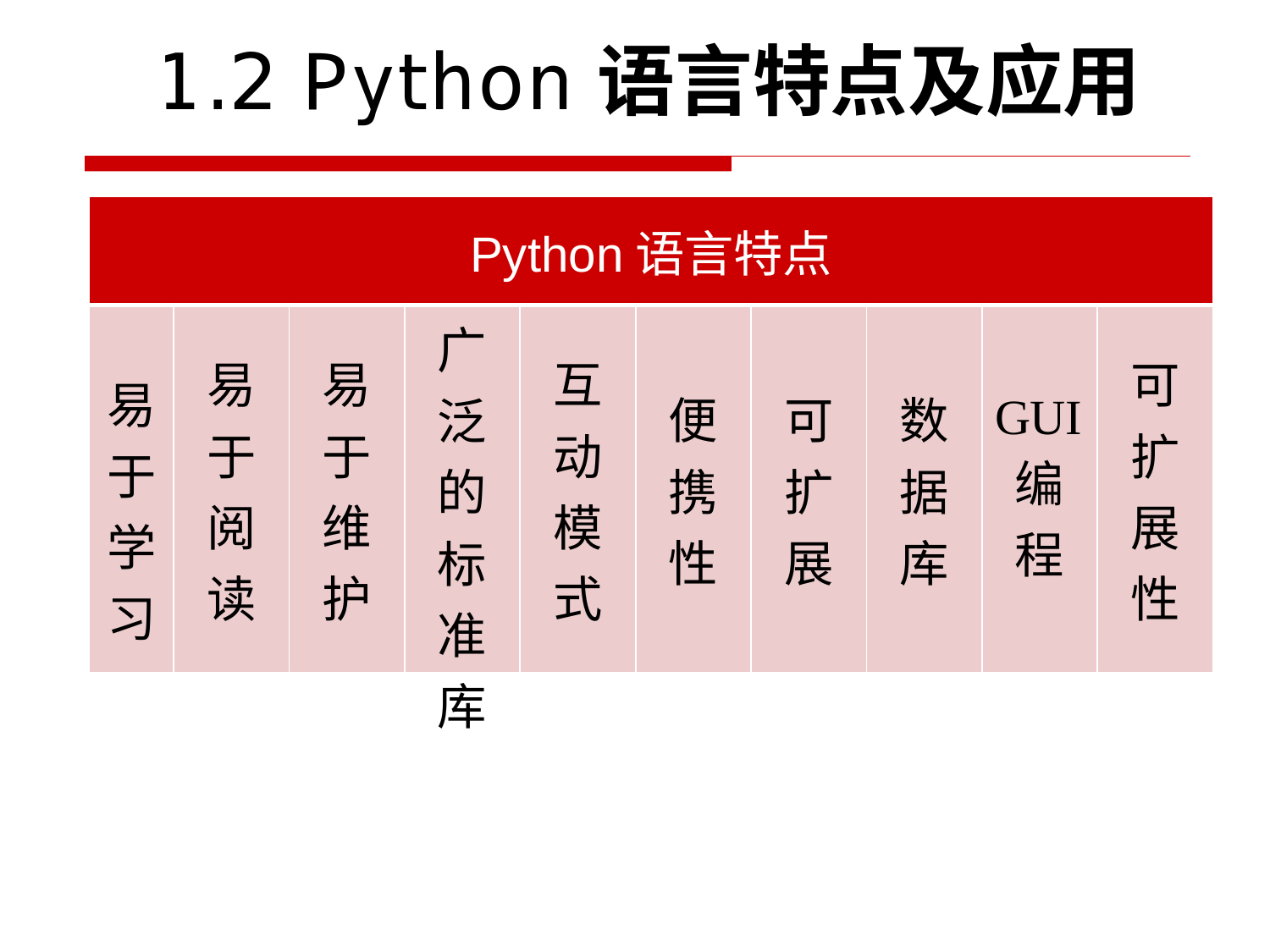

1.2 Python语言特点及应用
| Python语言特点 |  |  |  |  |  |  |  |  |  |
| --- | --- | --- | --- | --- | --- | --- | --- | --- | --- |
| 易于学习 | 易于阅读 | 易于维护 | 广泛的标准库 | 互动模式 | 便携性 | 可扩展 | 数据库 | GUI编程 | 可扩展性 |